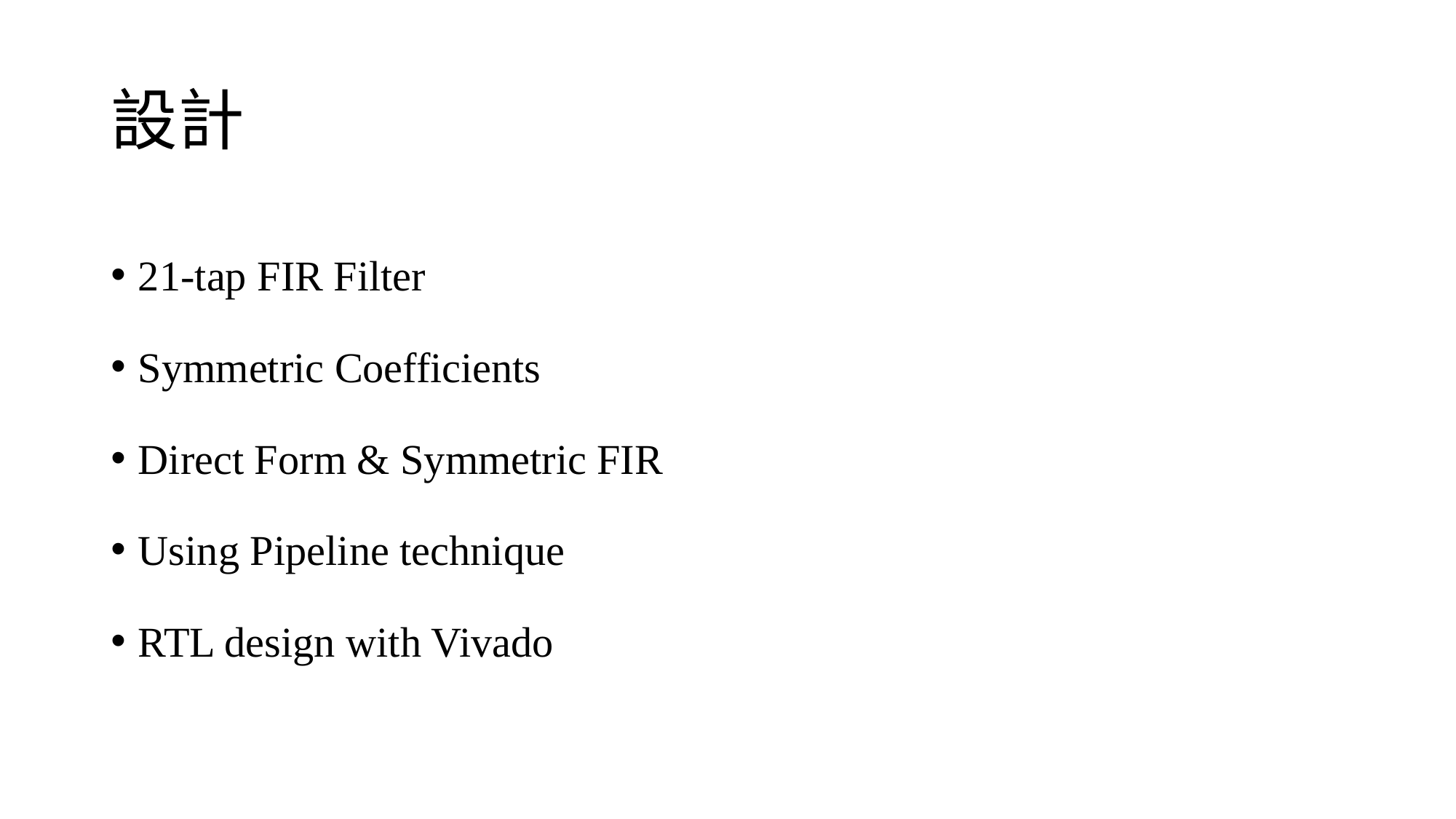

# 設計
21-tap FIR Filter
Symmetric Coefficients
Direct Form & Symmetric FIR
Using Pipeline technique
RTL design with Vivado